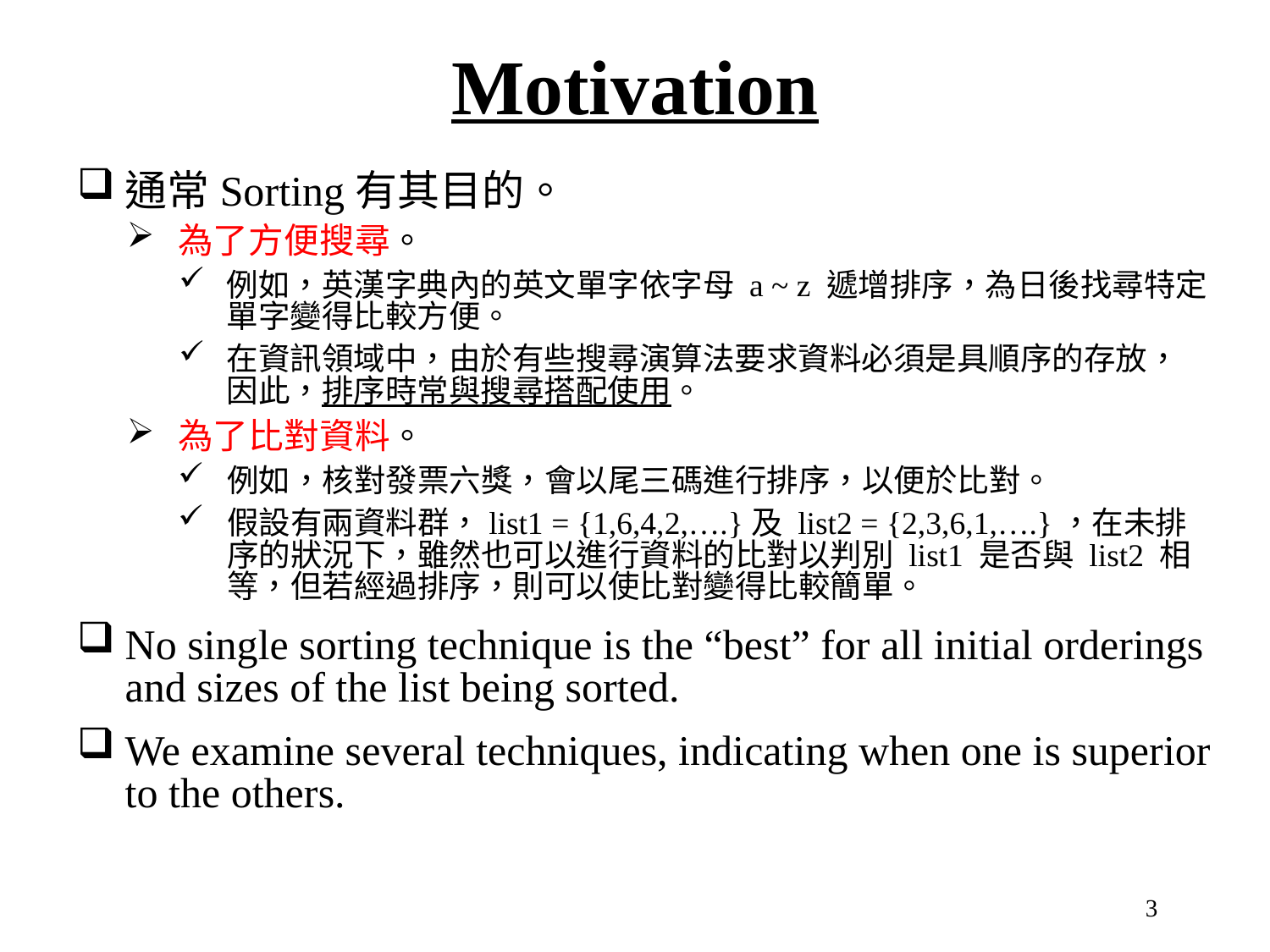

Motivation
通常Sorting有其目的。
為了方便搜尋。
例如，英漢字典內的英文單字依字母 a ~ z 遞增排序，為日後找尋特定單字變得比較方便。
在資訊領域中，由於有些搜尋演算法要求資料必須是具順序的存放，
因此，排序時常與搜尋搭配使用。
為了比對資料。
例如，核對發票六獎，會以尾三碼進行排序，以便於比對。
假設有兩資料群，list1 = {1,6,4,2,….}及 list2 = {2,3,6,1,….}，在未排序的狀況下，雖然也可以進行資料的比對以判別 list1 是否與 list2 相等，但若經過排序，則可以使比對變得比較簡單。
No single sorting technique is the “best” for all initial orderings and sizes of the list being sorted.
We examine several techniques, indicating when one is superior to the others.

3